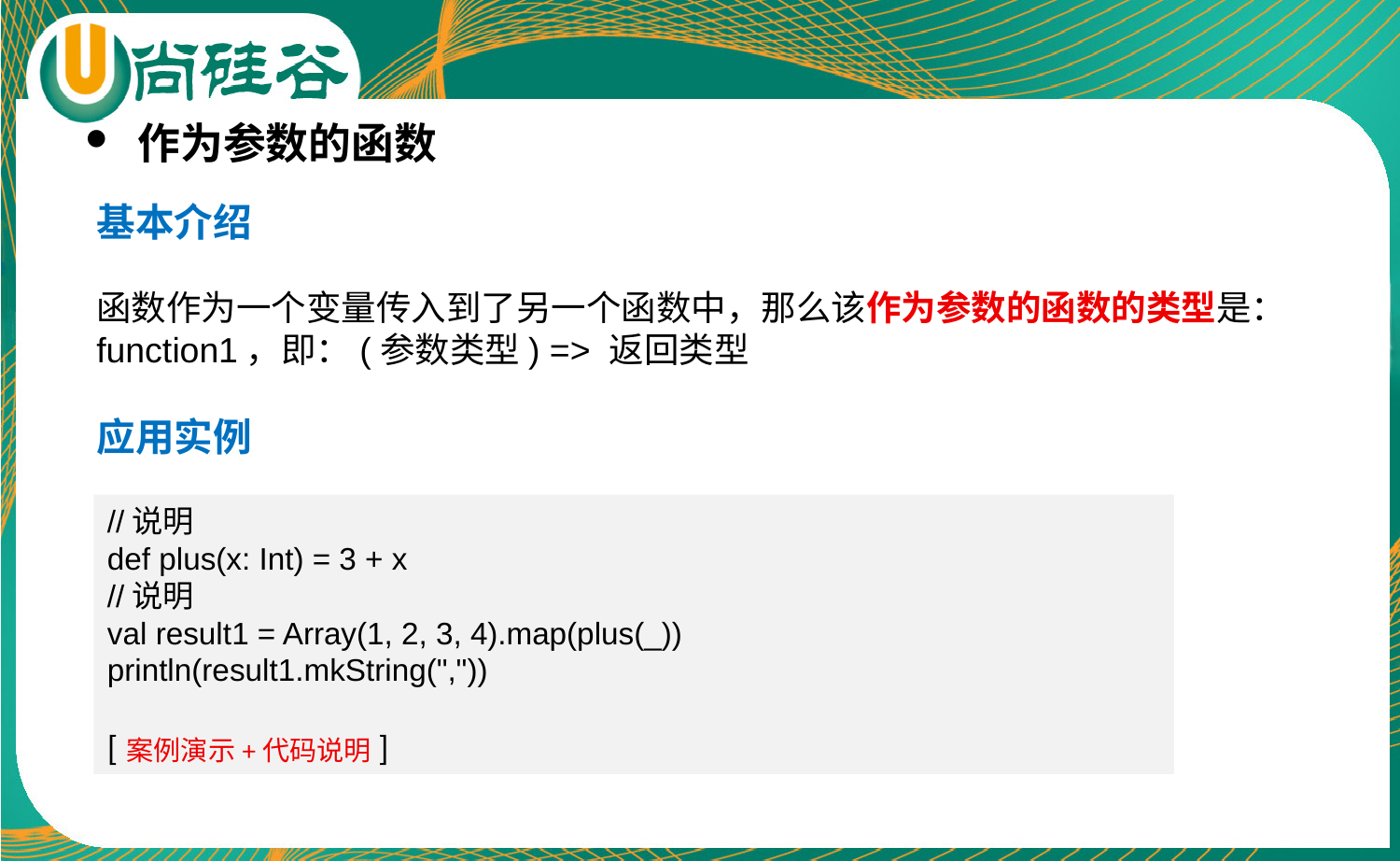

作为参数的函数

基本介绍

函数作为一个变量传入到了另一个函数中，那么该作为参数的函数的类型是：function1，即：(参数类型) => 返回类型

应用实例

//说明
def plus(x: Int) = 3 + x
//说明
val result1 = Array(1, 2, 3, 4).map(plus(_))
println(result1.mkString(","))

[案例演示+代码说明]